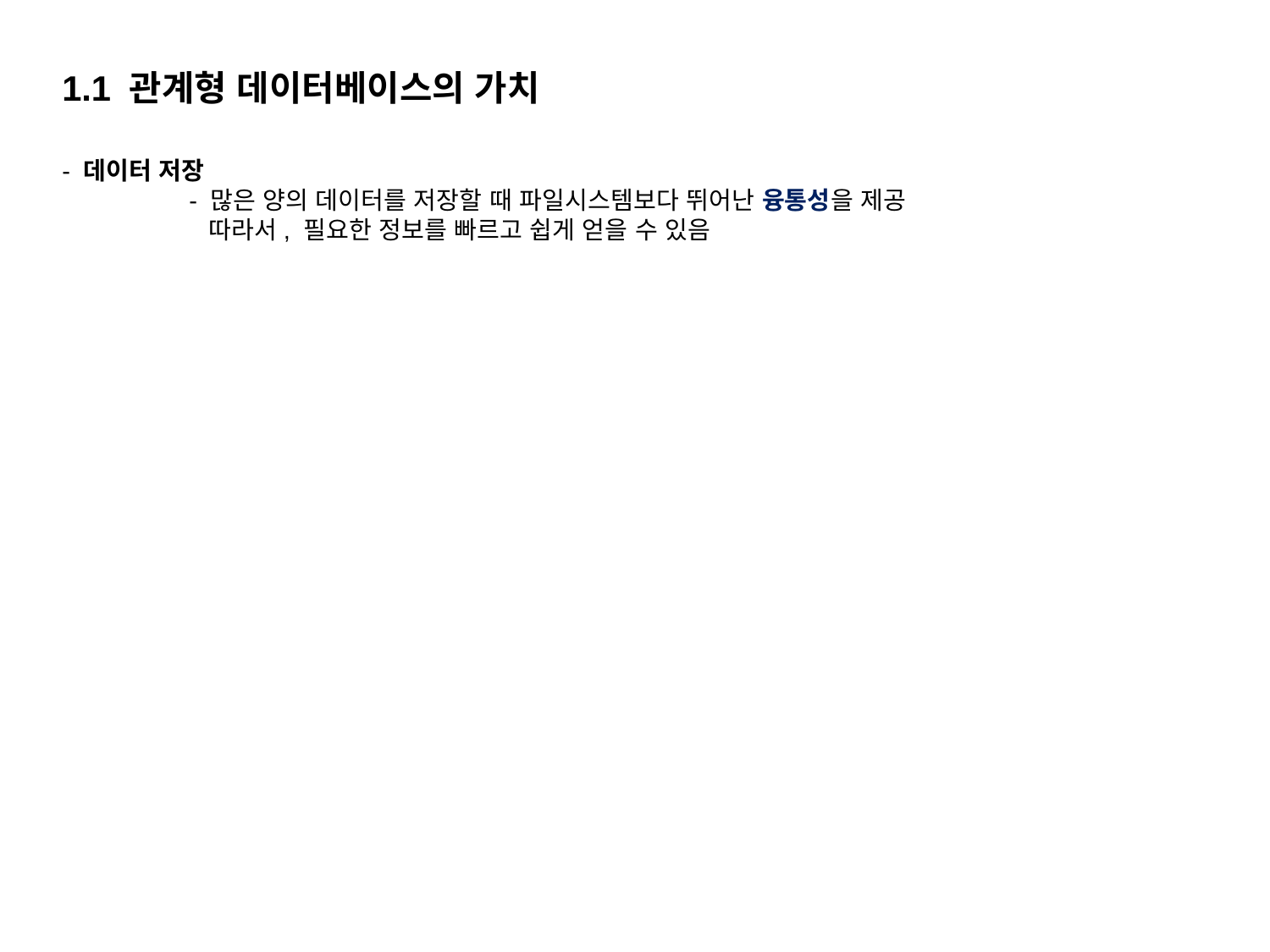

1.1 관계형 데이터베이스의 가치
- 데이터 저장
	- 많은 양의 데이터를 저장할 때 파일시스템보다 뛰어난 융통성을 제공
	  따라서, 필요한 정보를 빠르고 쉽게 얻을 수 있음